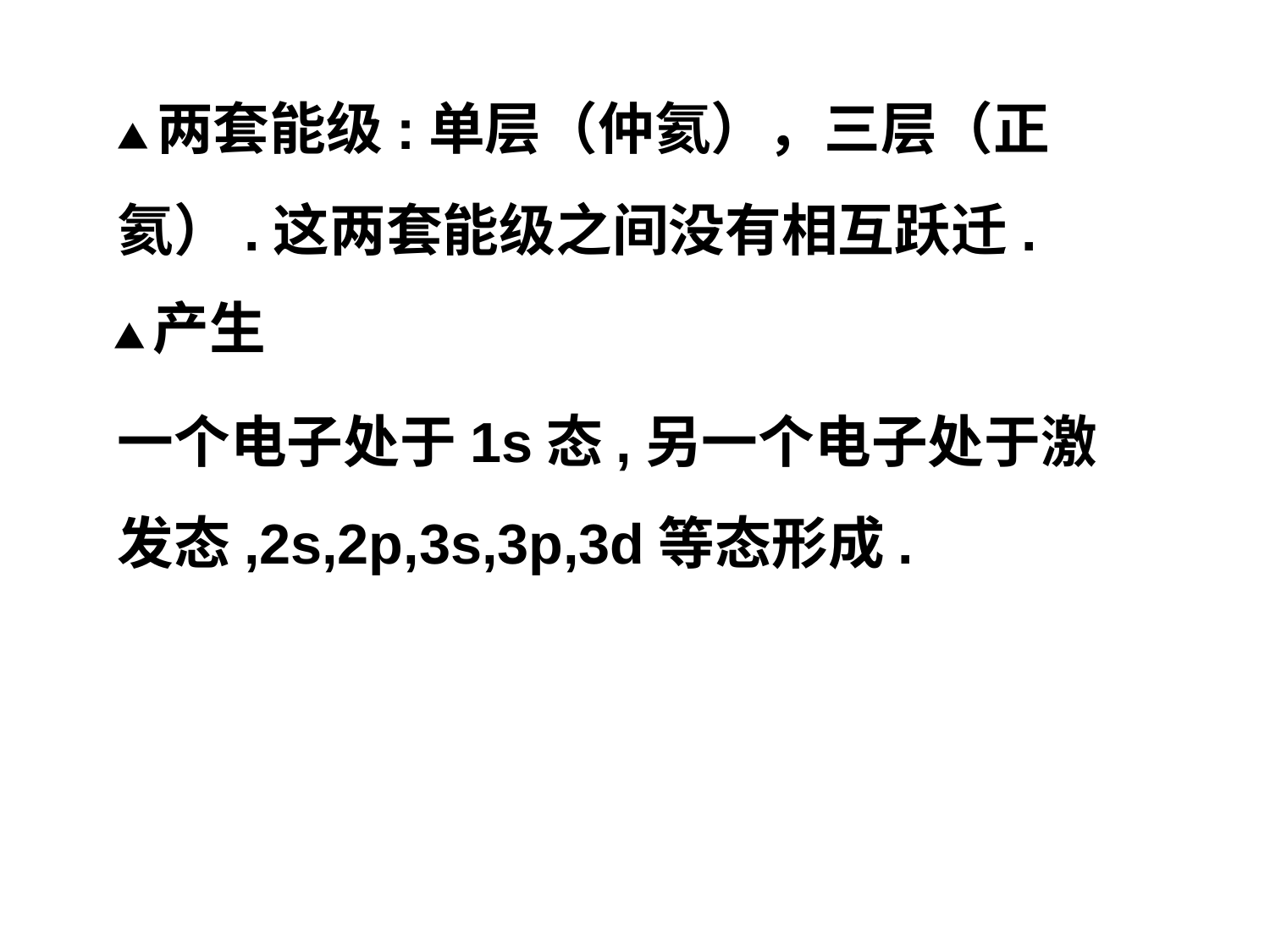

▲两套能级:单层（仲氦），三层（正氦）.这两套能级之间没有相互跃迁.
▲产生
一个电子处于1s态,另一个电子处于激发态,2s,2p,3s,3p,3d等态形成.